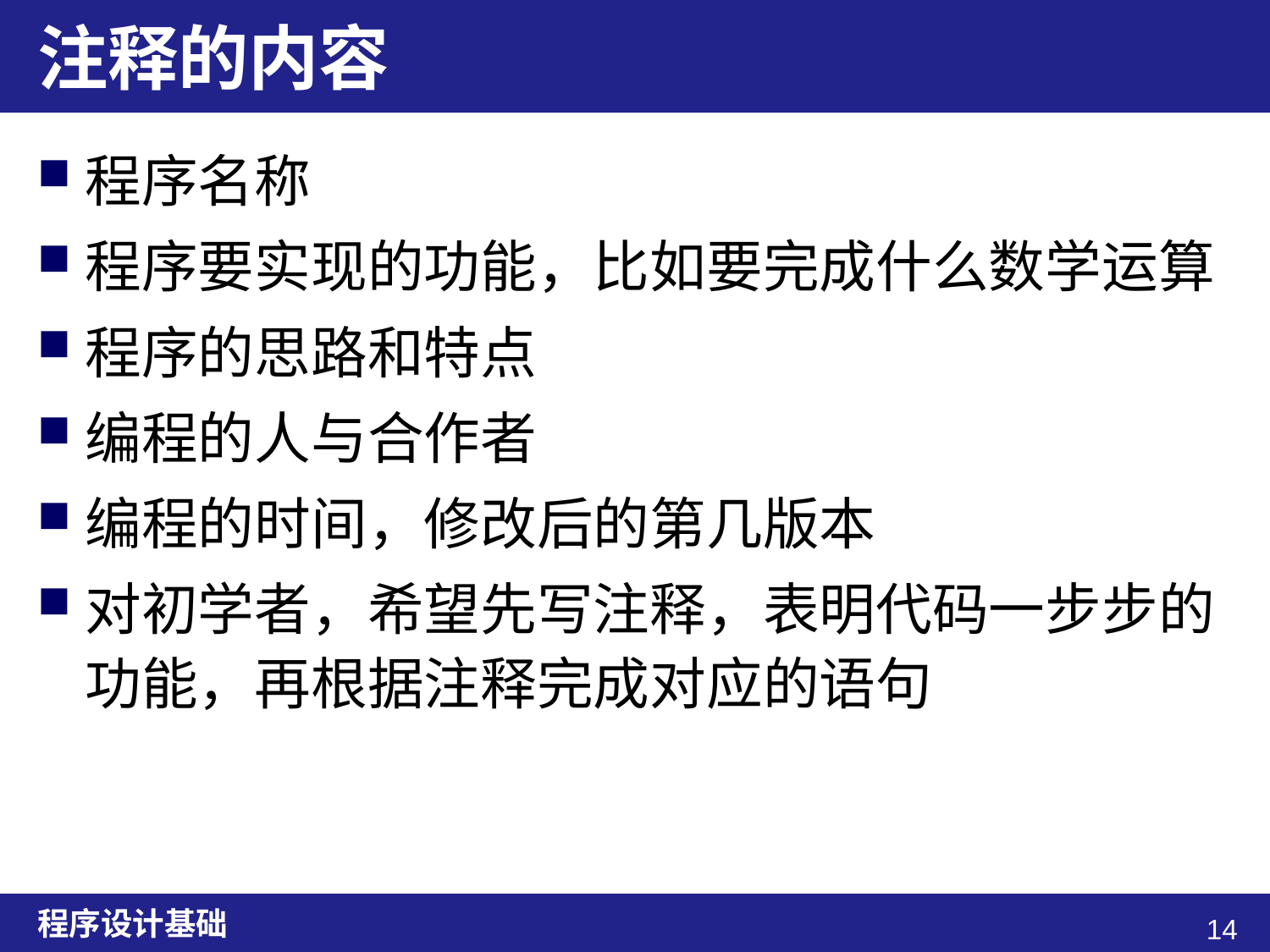

# 注释的内容
程序名称
程序要实现的功能，比如要完成什么数学运算
程序的思路和特点
编程的人与合作者
编程的时间，修改后的第几版本
对初学者，希望先写注释，表明代码一步步的功能，再根据注释完成对应的语句